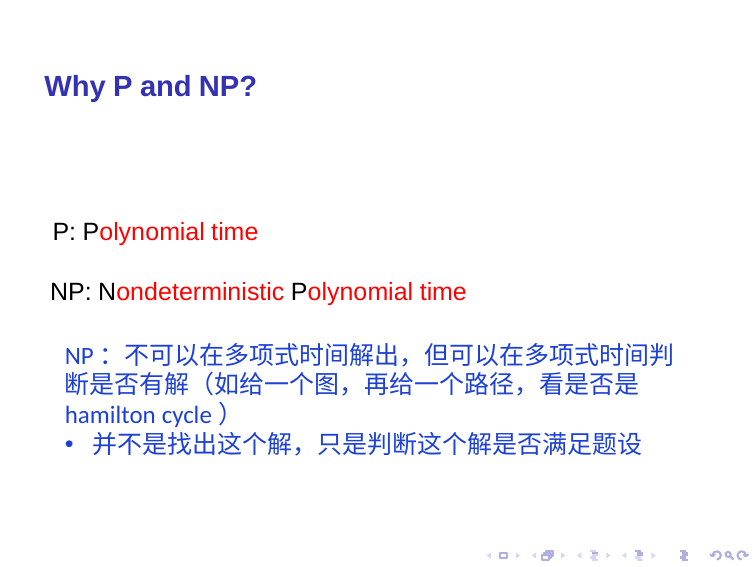

Why P and NP?
P: Polynomial time
NP: Nondeterministic Polynomial time
NP：不可以在多项式时间解出，但可以在多项式时间判断是否有解（如给一个图，再给一个路径，看是否是hamilton cycle）
并不是找出这个解，只是判断这个解是否满足题设